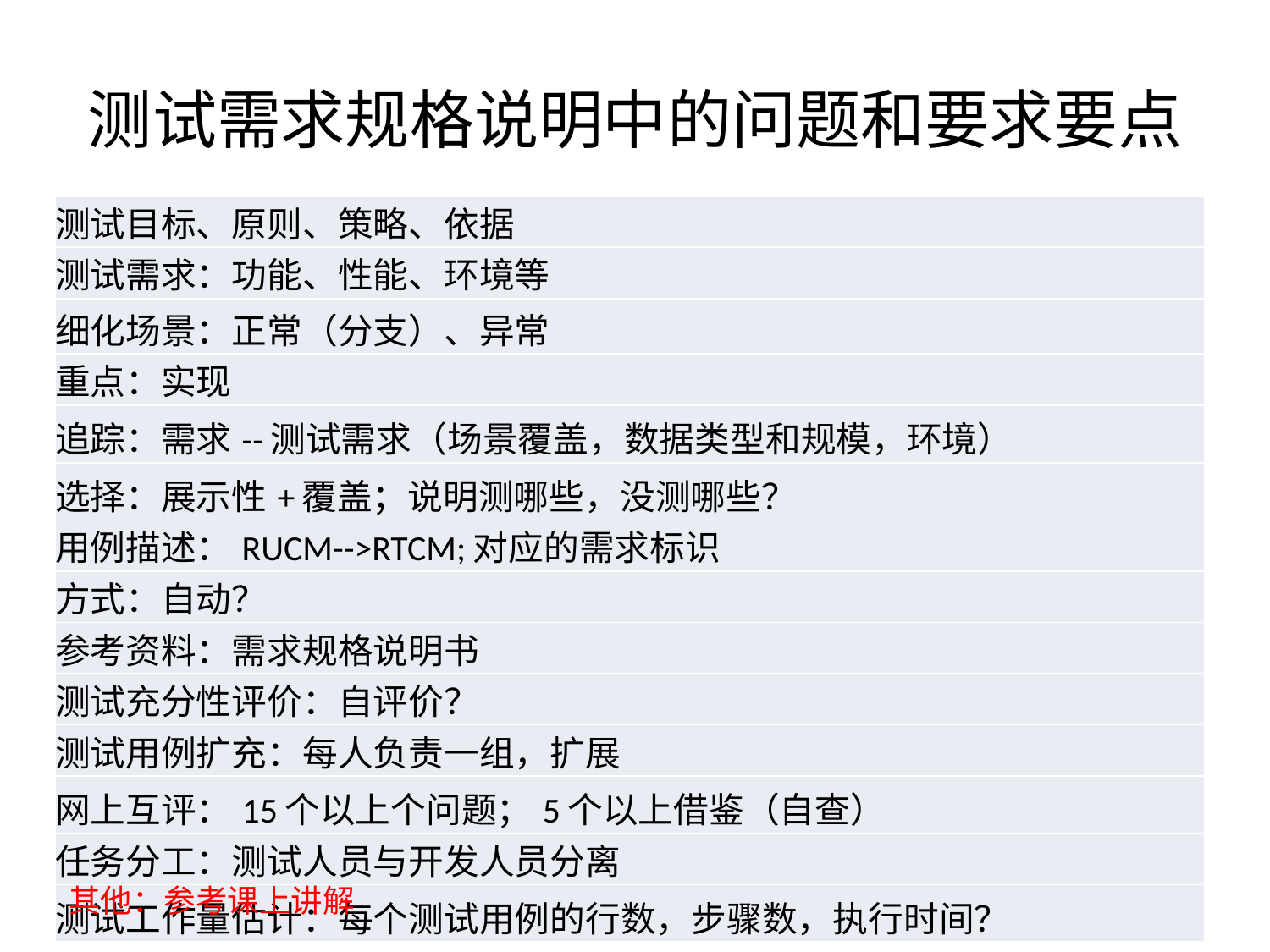

# 测试需求规格说明中的问题和要求要点
| 测试目标、原则、策略、依据 |
| --- |
| 测试需求：功能、性能、环境等 |
| 细化场景：正常（分支）、异常 |
| 重点：实现 |
| 追踪：需求--测试需求（场景覆盖，数据类型和规模，环境） |
| 选择：展示性+覆盖；说明测哪些，没测哪些？ |
| 用例描述：RUCM-->RTCM;对应的需求标识 |
| 方式：自动？ |
| 参考资料：需求规格说明书 |
| 测试充分性评价：自评价？ |
| 测试用例扩充：每人负责一组，扩展 |
| 网上互评：15个以上个问题；5个以上借鉴（自查） |
| 任务分工：测试人员与开发人员分离 |
| 测试工作量估计：每个测试用例的行数，步骤数，执行时间？ |
其他：参考课上讲解